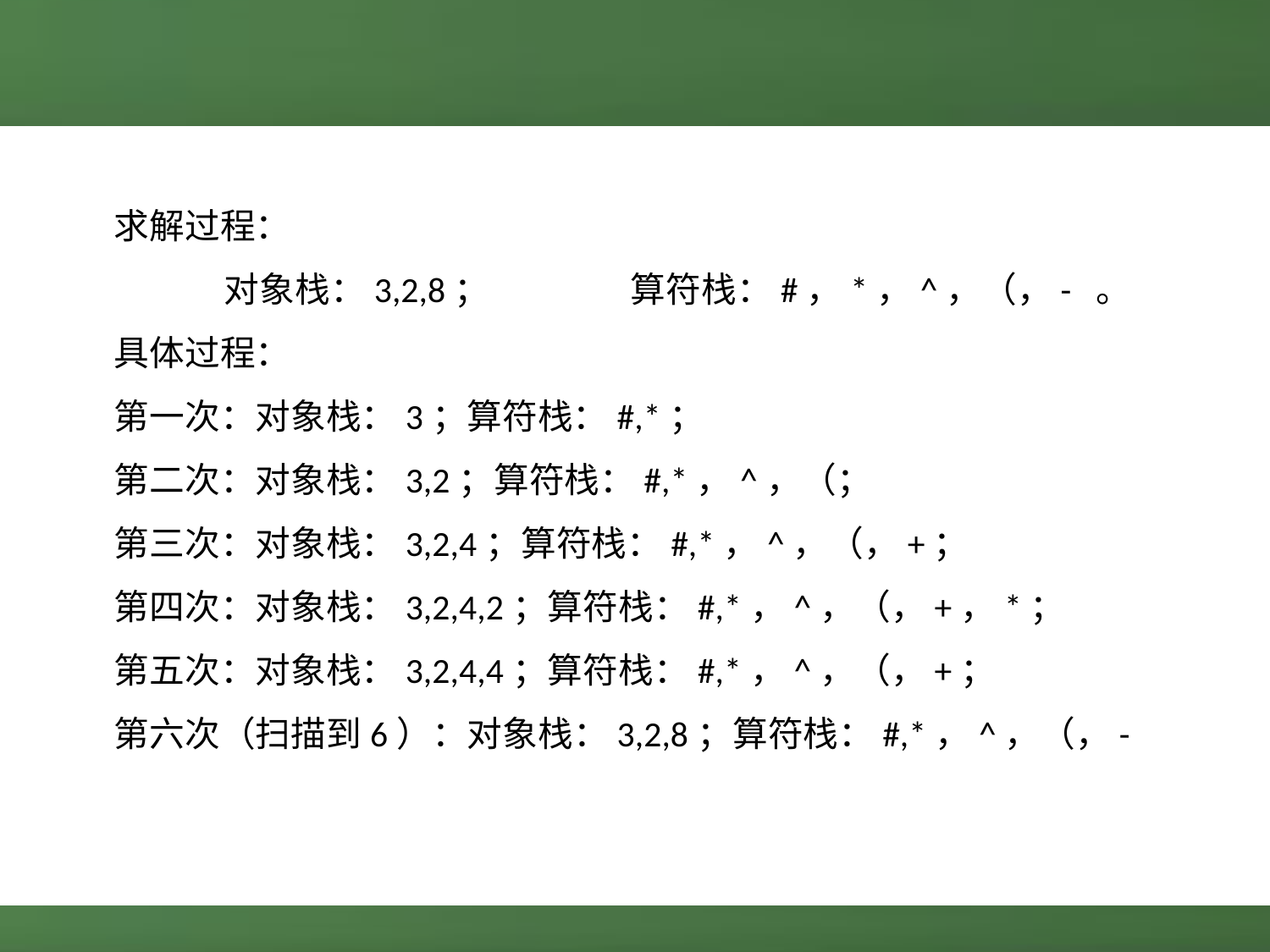

求解过程：
             对象栈：3,2,8；                  算符栈：#，*，^，（，-  。
具体过程：
第一次：对象栈：3；算符栈：#,*；
第二次：对象栈：3,2；算符栈：#,*，^，（；
第三次：对象栈：3,2,4；算符栈：#,*，^，（，+；
第四次：对象栈：3,2,4,2；算符栈：#,*，^，（，+，*；
第五次：对象栈：3,2,4,4；算符栈：#,*，^，（，+；
第六次（扫描到6）：对象栈：3,2,8；算符栈：#,*，^，（，-